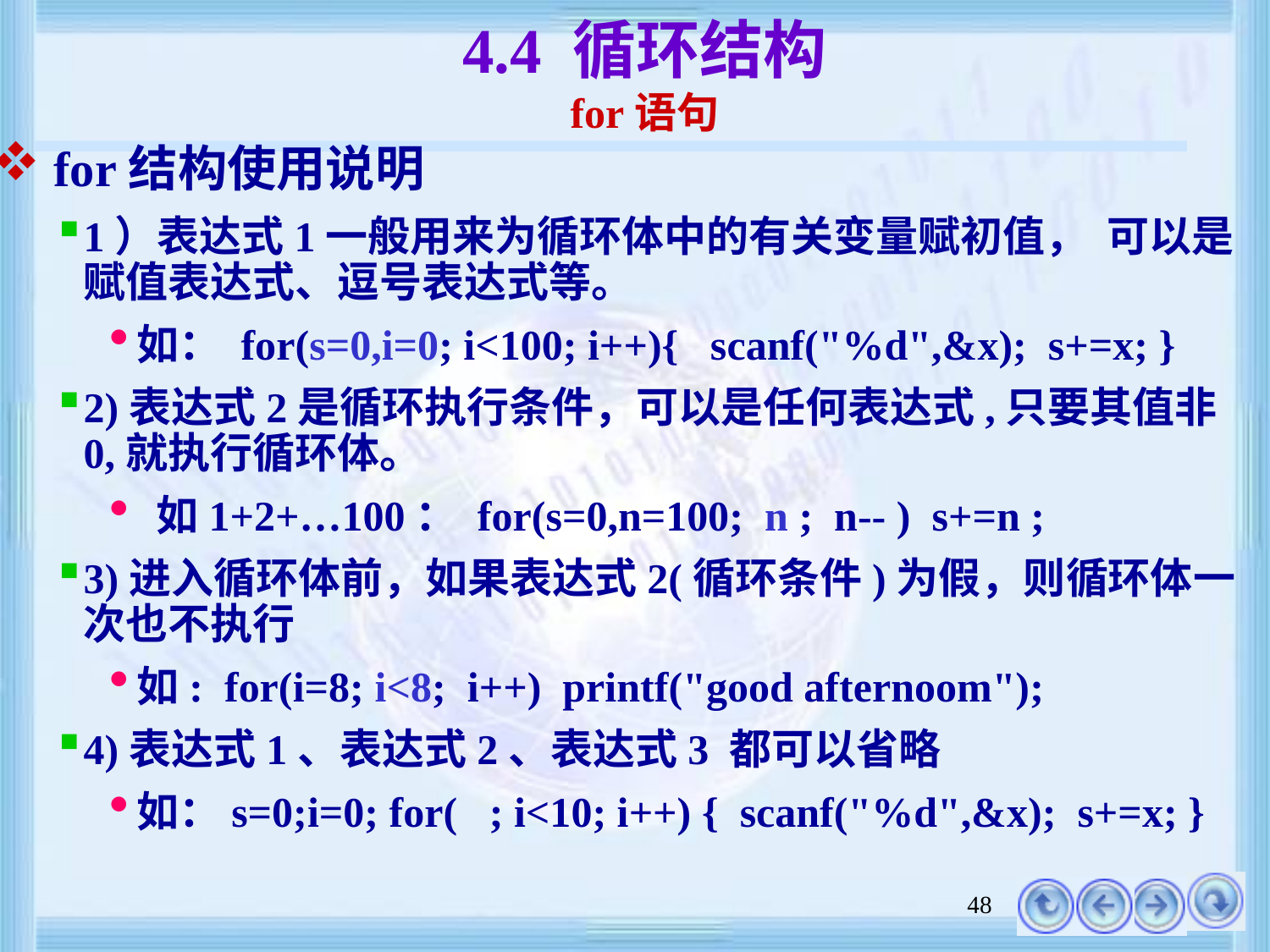

# 4.4 循环结构 for语句
 for结构使用说明
1）表达式1一般用来为循环体中的有关变量赋初值，  可以是赋值表达式、逗号表达式等。
如： for(s=0,i=0; i<100; i++){   scanf("%d",&x);  s+=x; }
2)表达式2是循环执行条件，可以是任何表达式,只要其值非0,就执行循环体。
 如1+2+…100： for(s=0,n=100;  n ;  n-- )  s+=n ;
3)进入循环体前，如果表达式2(循环条件)为假，则循环体一次也不执行
如:  for(i=8; i<8;  i++)  printf("good afternoom");
4)表达式1、表达式2、表达式3 都可以省略
如：s=0;i=0; for(   ; i<10; i++) {  scanf("%d",&x);  s+=x; }
48